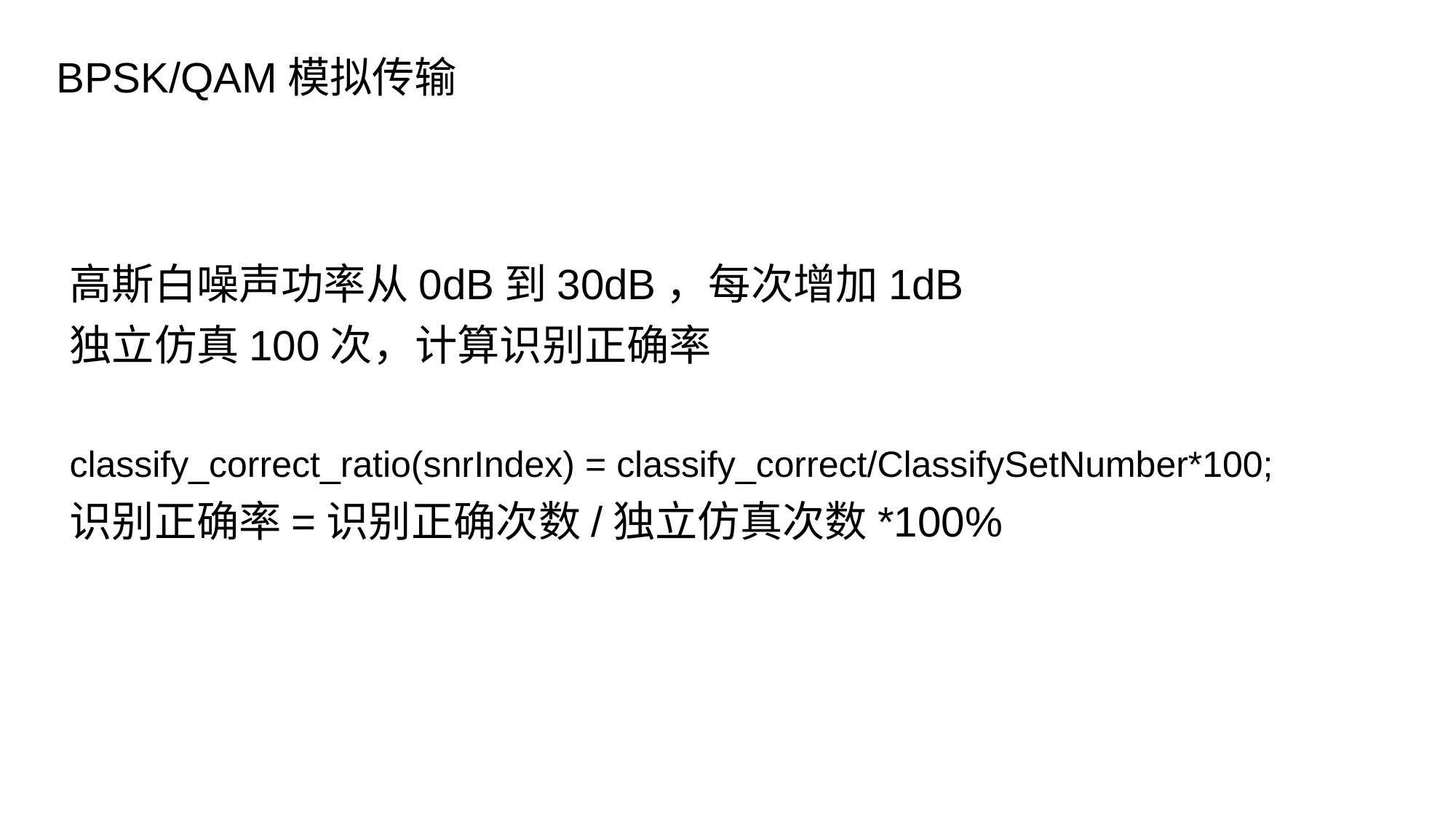

# BPSK/QAM模拟传输
高斯白噪声功率从0dB到30dB，每次增加1dB
独立仿真100次，计算识别正确率

classify_correct_ratio(snrIndex) = classify_correct/ClassifySetNumber*100;
识别正确率=识别正确次数/独立仿真次数*100%